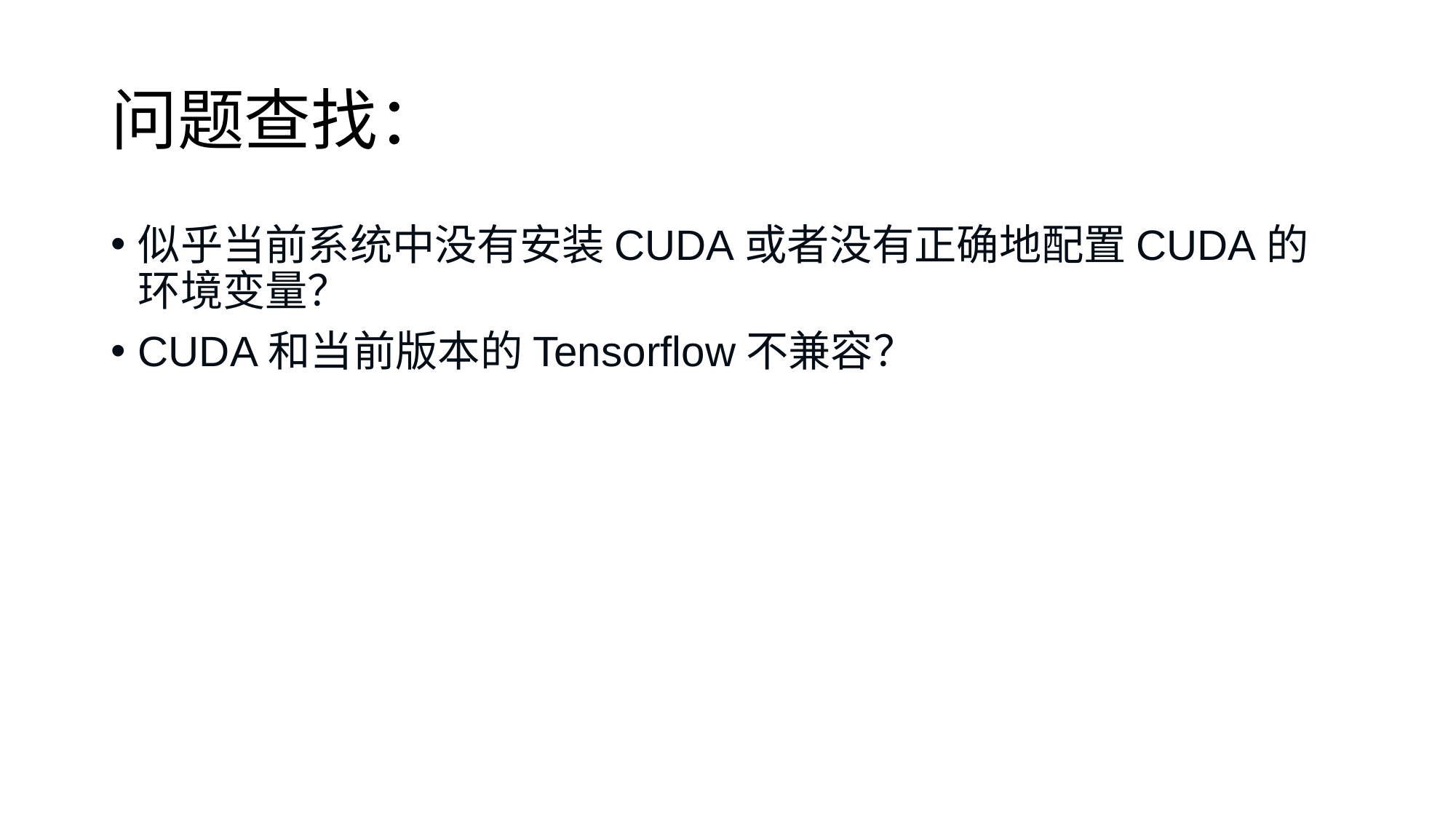

# 问题查找：
似乎当前系统中没有安装CUDA或者没有正确地配置CUDA的环境变量？
CUDA和当前版本的Tensorflow不兼容？